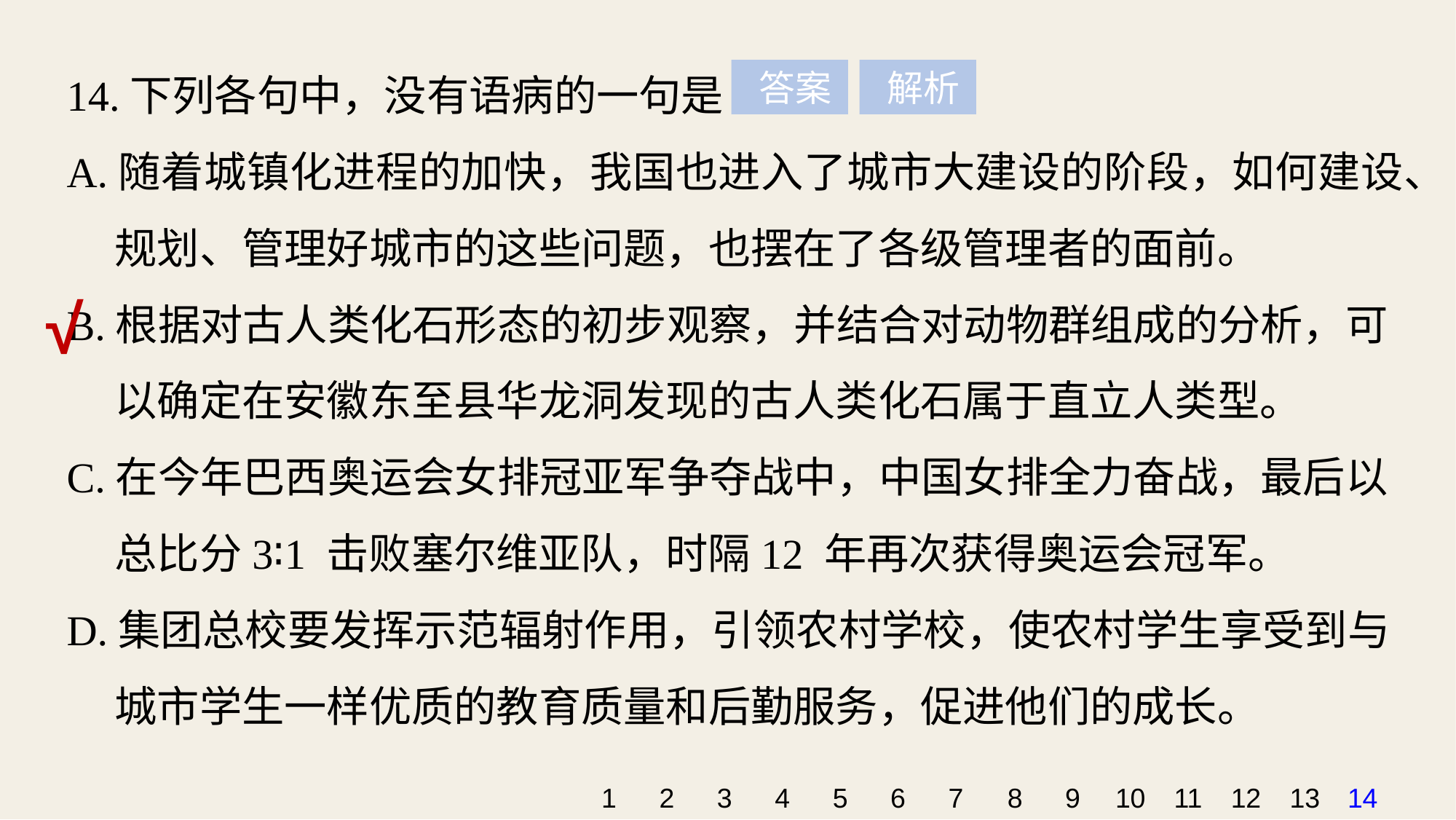

14.下列各句中，没有语病的一句是
A.随着城镇化进程的加快，我国也进入了城市大建设的阶段，如何建设、
    规划、管理好城市的这些问题，也摆在了各级管理者的面前。
B.根据对古人类化石形态的初步观察，并结合对动物群组成的分析，可
    以确定在安徽东至县华龙洞发现的古人类化石属于直立人类型。
C.在今年巴西奥运会女排冠亚军争夺战中，中国女排全力奋战，最后以
    总比分3∶1 击败塞尔维亚队，时隔12 年再次获得奥运会冠军。
D.集团总校要发挥示范辐射作用，引领农村学校，使农村学生享受到与
    城市学生一样优质的教育质量和后勤服务，促进他们的成长。
 答案
 解析
√
1
2
3
4
5
6
7
8
9
10
11
12
13
14